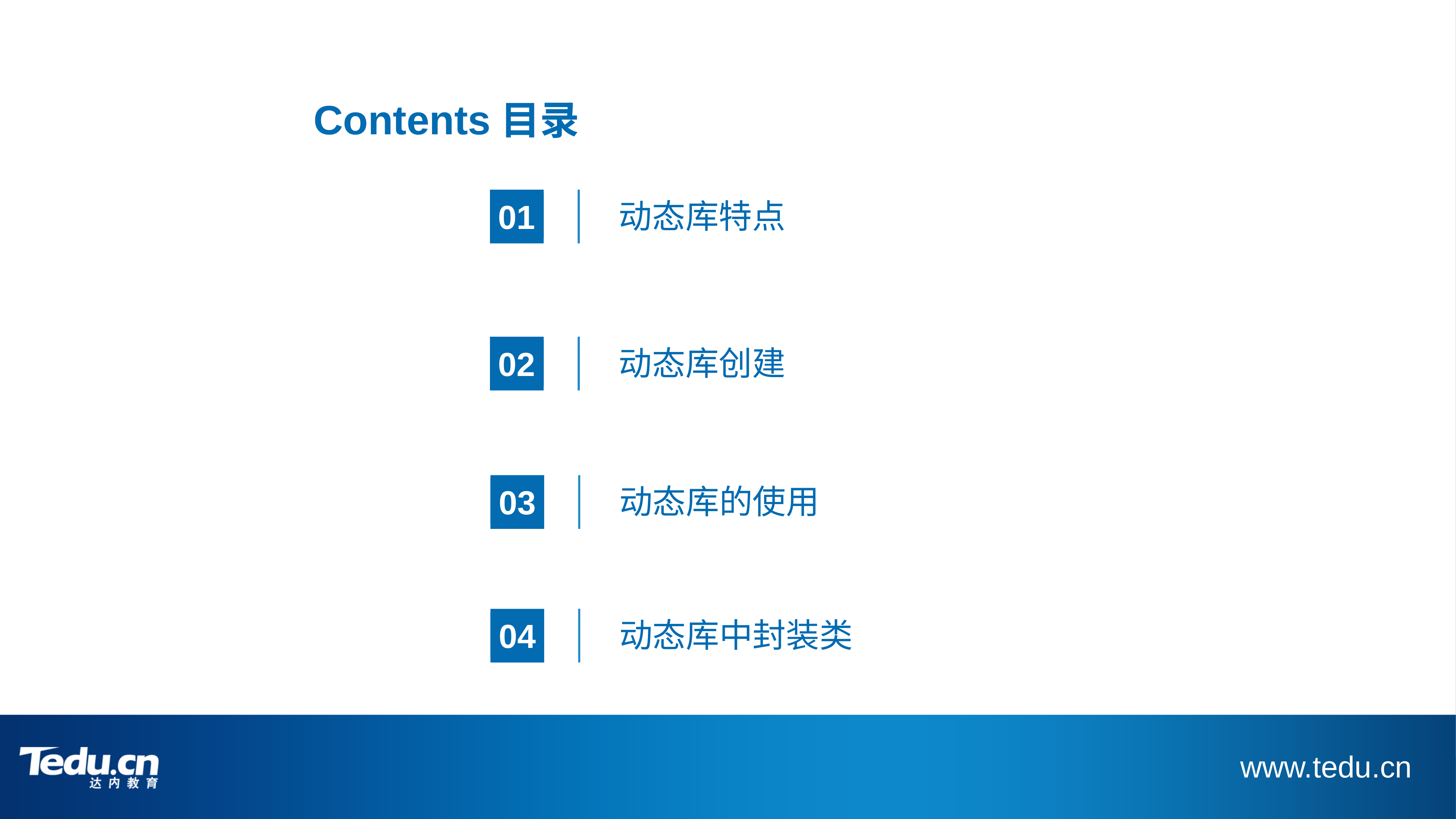

01
动态库特点

02
动态库创建

03
动态库的使用

04
动态库中封装类